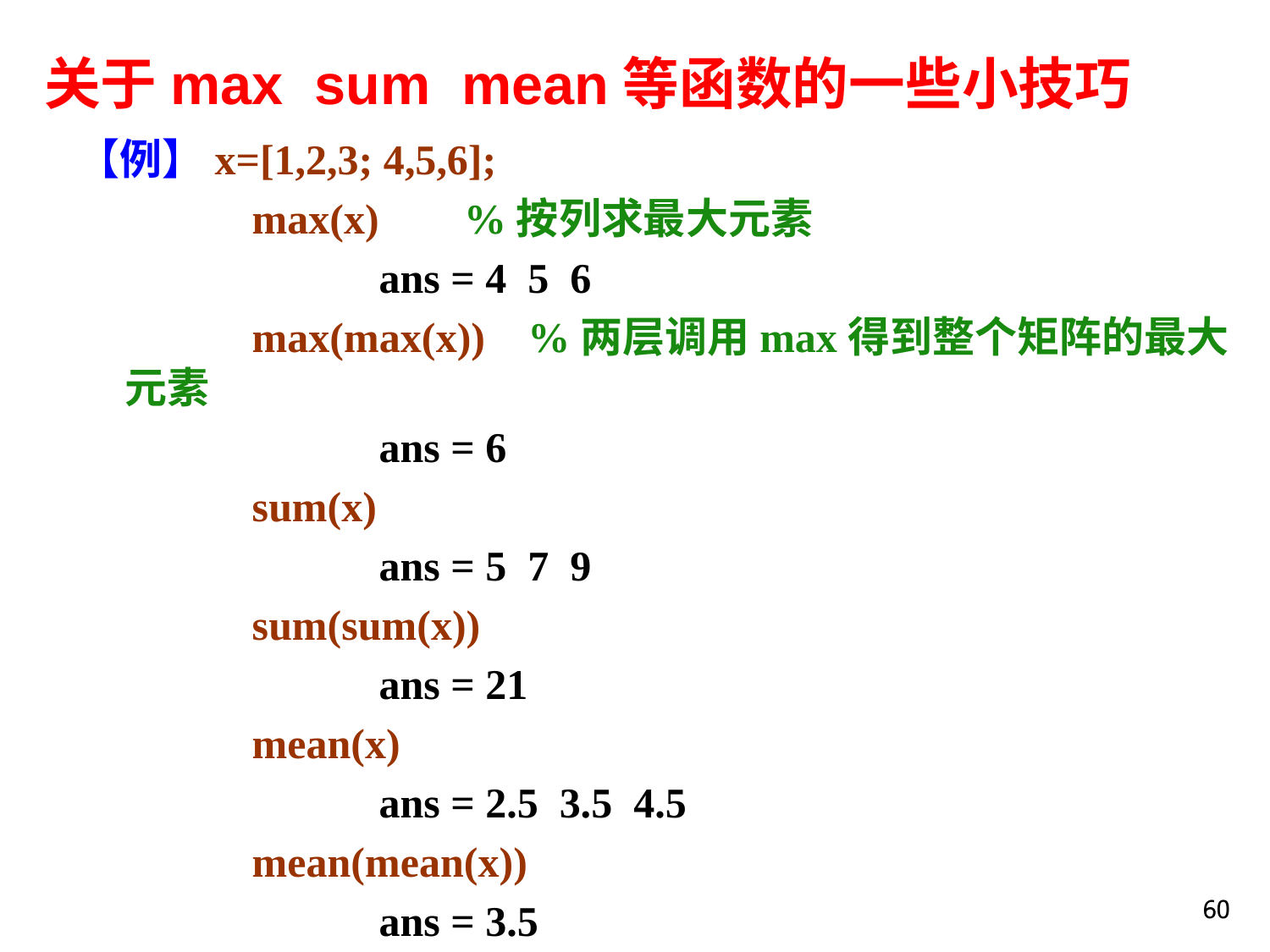

关于max  sum  mean等函数的一些小技巧
【例】x=[1,2,3; 4,5,6];
		max(x)        %按列求最大元素
			ans = 4  5  6
		max(max(x))    %两层调用max得到整个矩阵的最大元素
			ans = 6
		sum(x)
			ans = 5  7  9
		sum(sum(x))
			ans = 21
		mean(x)
			ans = 2.5  3.5  4.5
		mean(mean(x))
			ans = 3.5
60